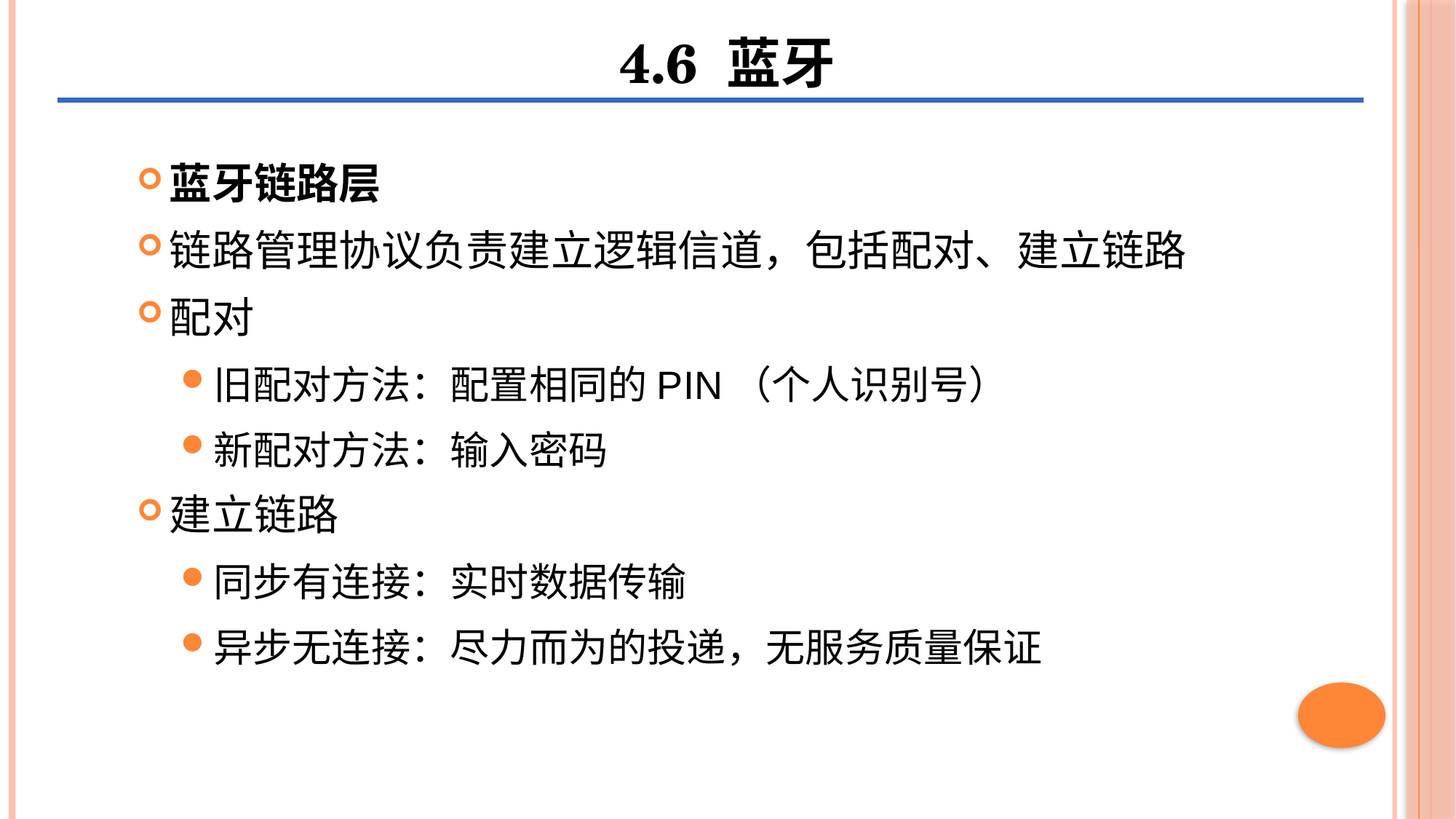

4.6 蓝牙
二、CSMA/CA协议
蓝牙链路层
链路管理协议负责建立逻辑信道，包括配对、建立链路
配对
旧配对方法：配置相同的PIN（个人识别号）
新配对方法：输入密码
建立链路
同步有连接：实时数据传输
异步无连接：尽力而为的投递，无服务质量保证